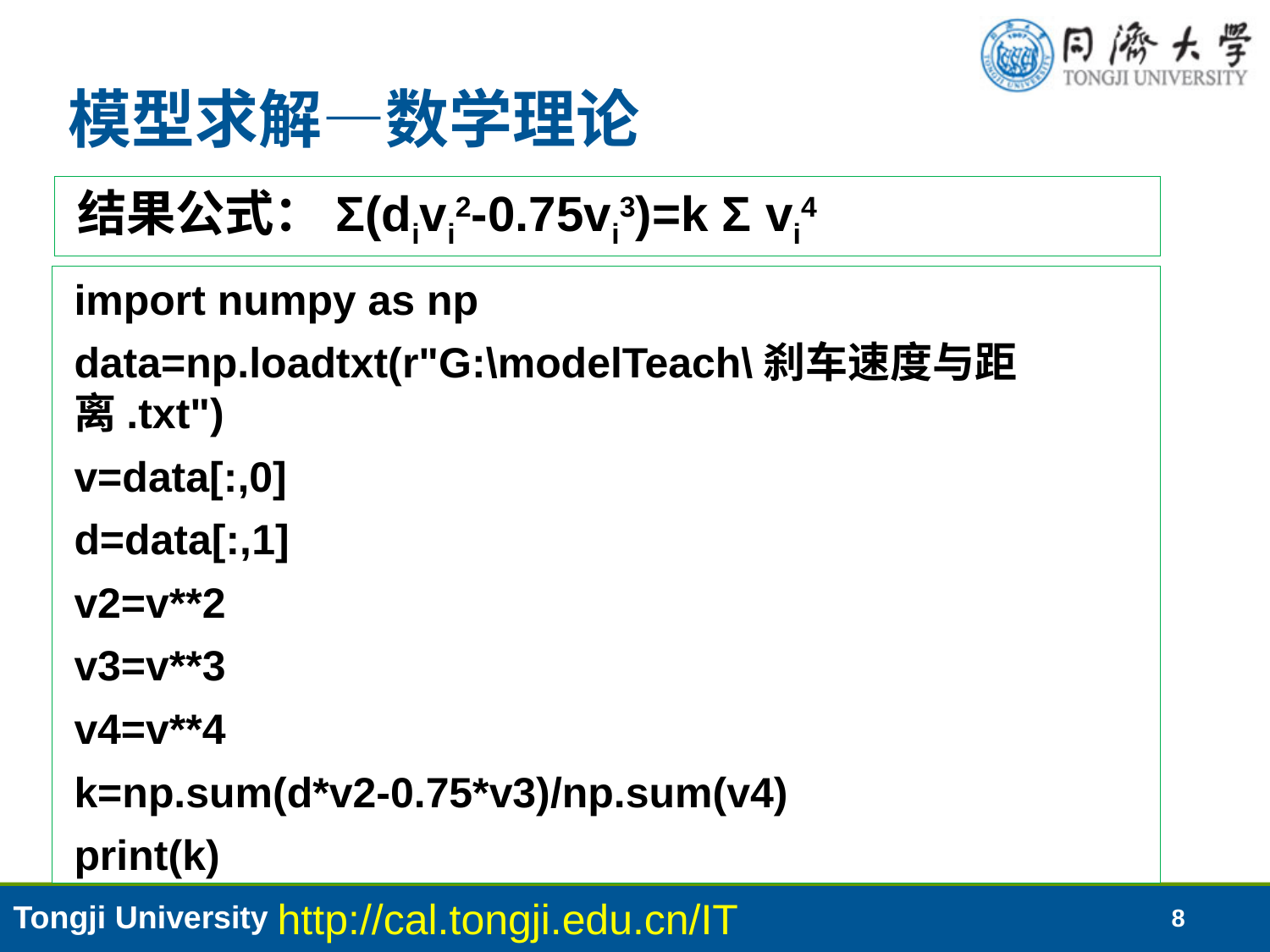

# 模型求解—数学理论
结果公式：Σ(divi2-0.75vi3)=k Σ vi4
import numpy as np
data=np.loadtxt(r"G:\modelTeach\刹车速度与距离.txt")
v=data[:,0]
d=data[:,1]
v2=v**2
v3=v**3
v4=v**4
k=np.sum(d*v2-0.75*v3)/np.sum(v4)
print(k)